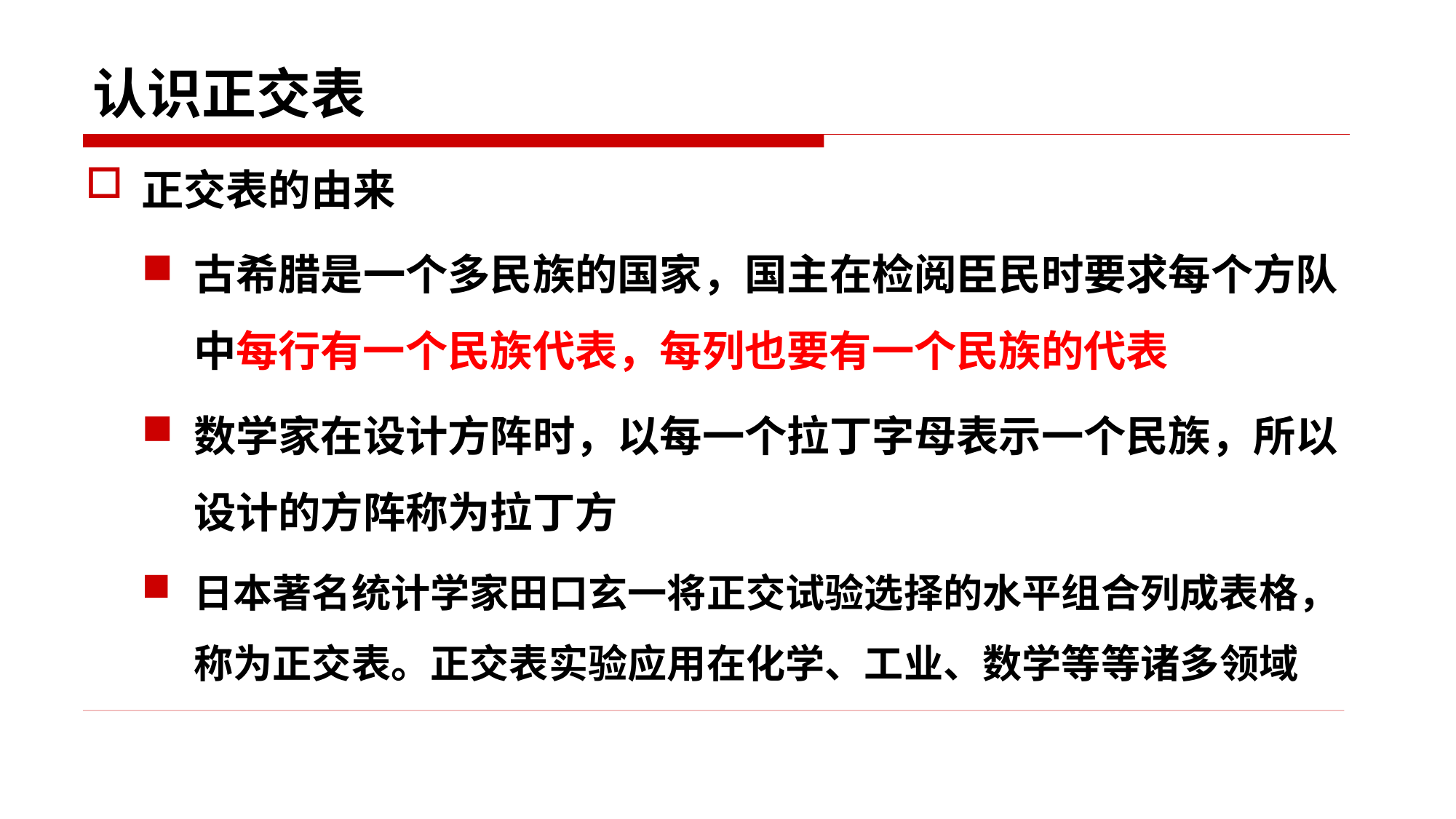

# 认识正交表
正交表的由来
古希腊是一个多民族的国家，国主在检阅臣民时要求每个方队中每行有一个民族代表，每列也要有一个民族的代表
数学家在设计方阵时，以每一个拉丁字母表示一个民族，所以设计的方阵称为拉丁方
日本著名统计学家田口玄一将正交试验选择的水平组合列成表格，称为正交表。正交表实验应用在化学、工业、数学等等诸多领域